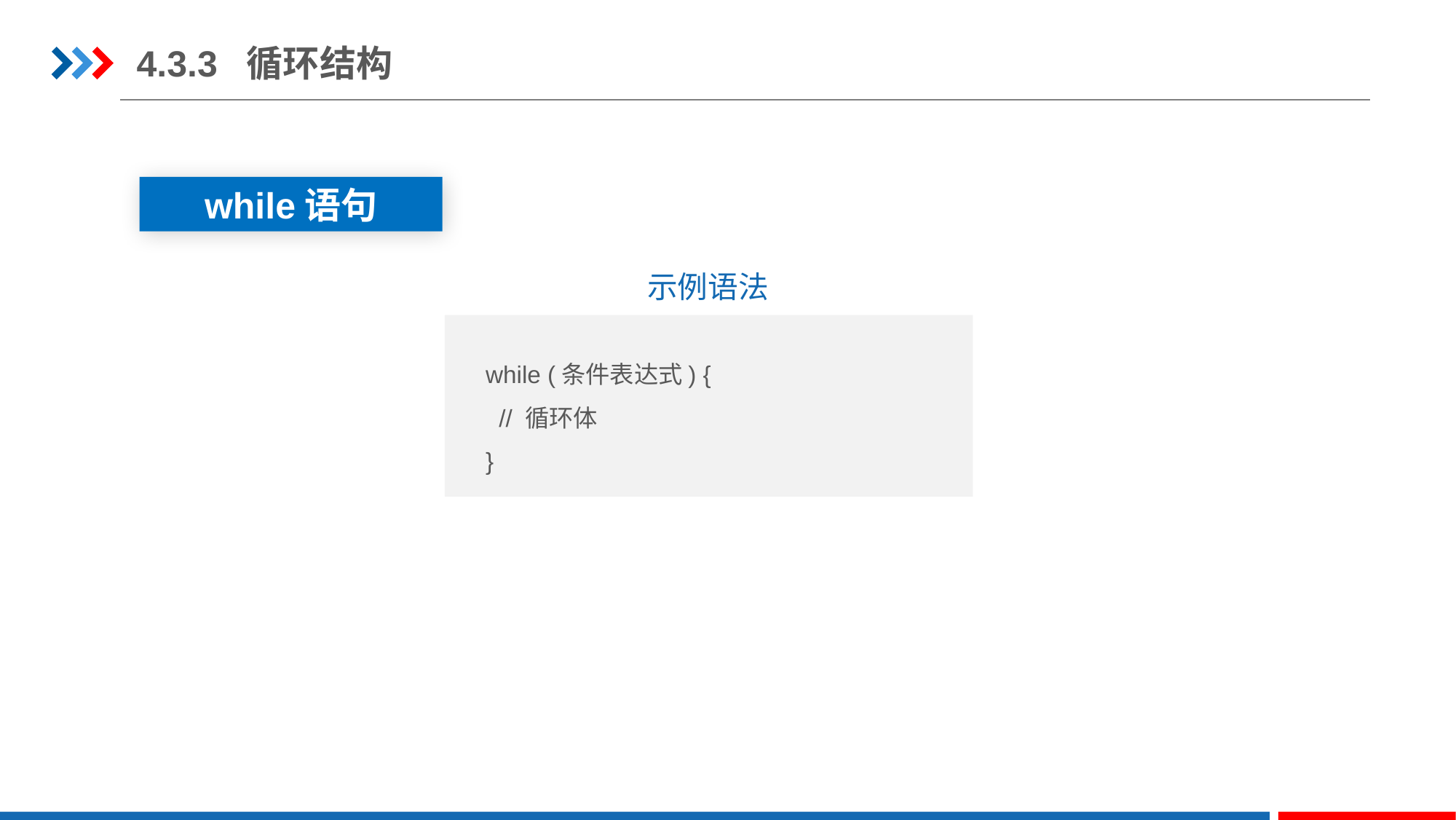

4.3.3  循环结构
while语句
示例语法

while (条件表达式) {
  // 循环体
}